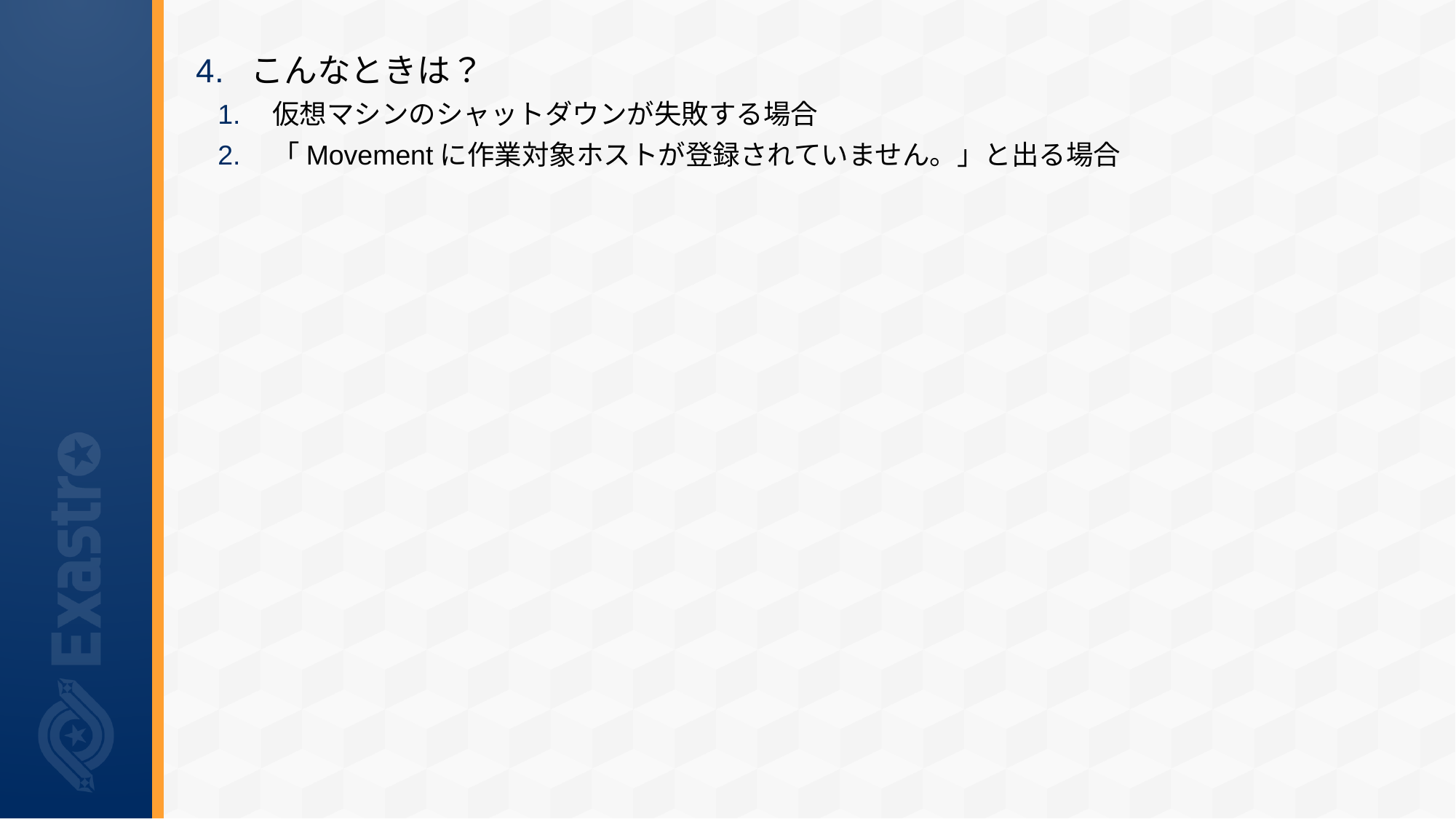

こんなときは？
仮想マシンのシャットダウンが失敗する場合
「Movementに作業対象ホストが登録されていません。」と出る場合